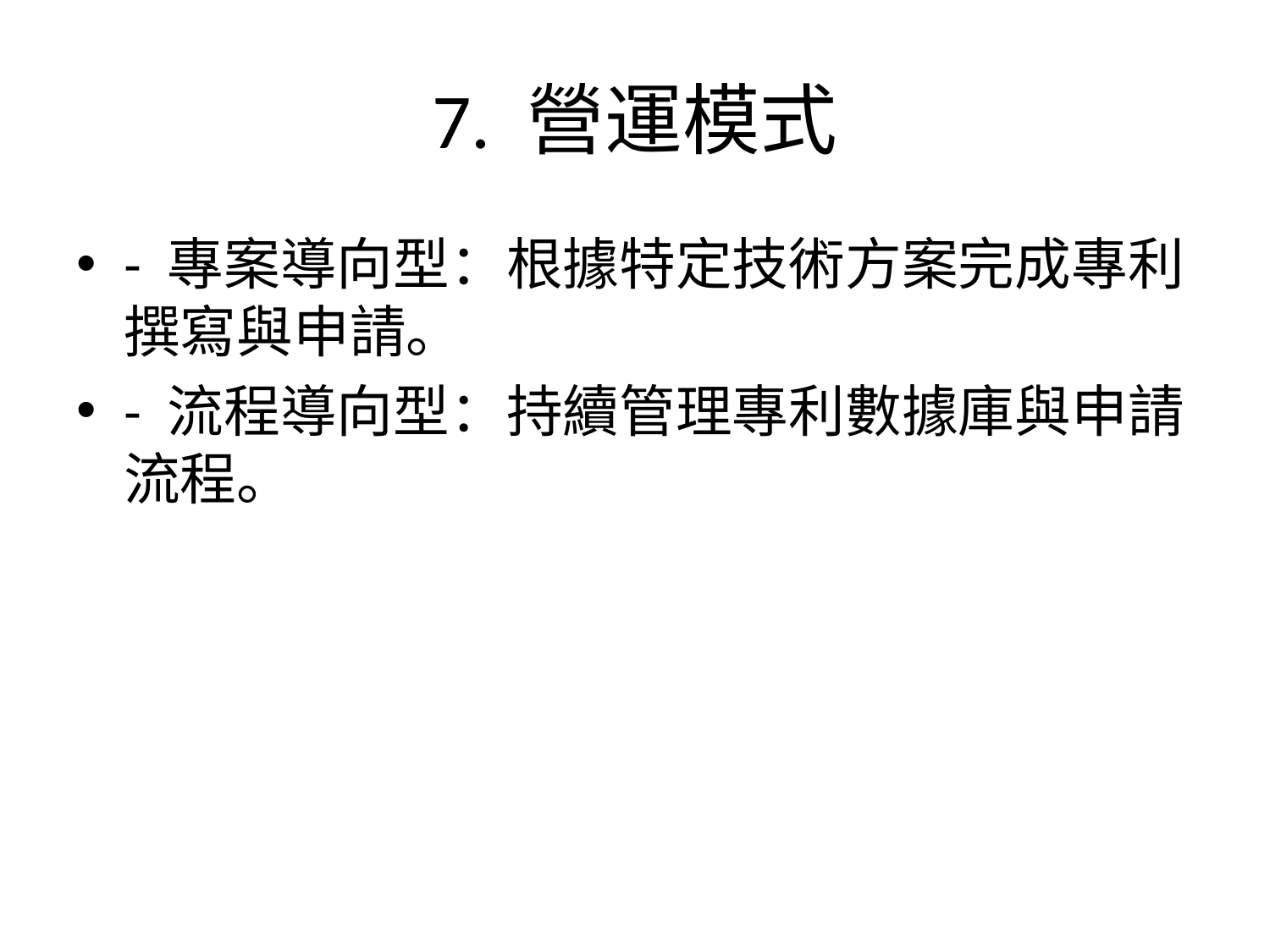

# 7. 營運模式
- 專案導向型：根據特定技術方案完成專利撰寫與申請。
- 流程導向型：持續管理專利數據庫與申請流程。